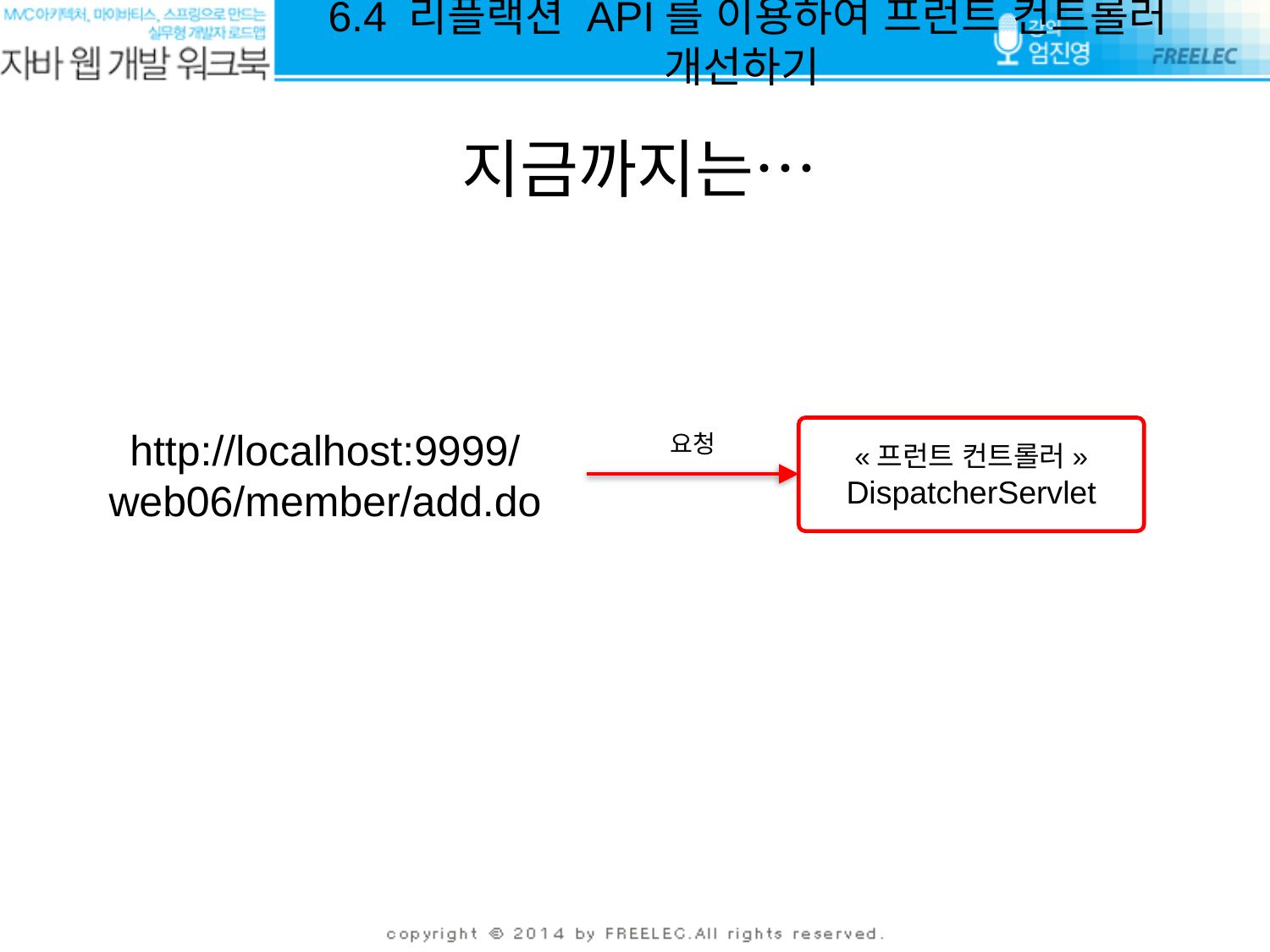

6.4 리플랙션 API를 이용하여 프런트 컨트롤러 개선하기
지금까지는…
http://localhost:9999/web06/member/add.do
«프런트 컨트롤러»
DispatcherServlet
요청